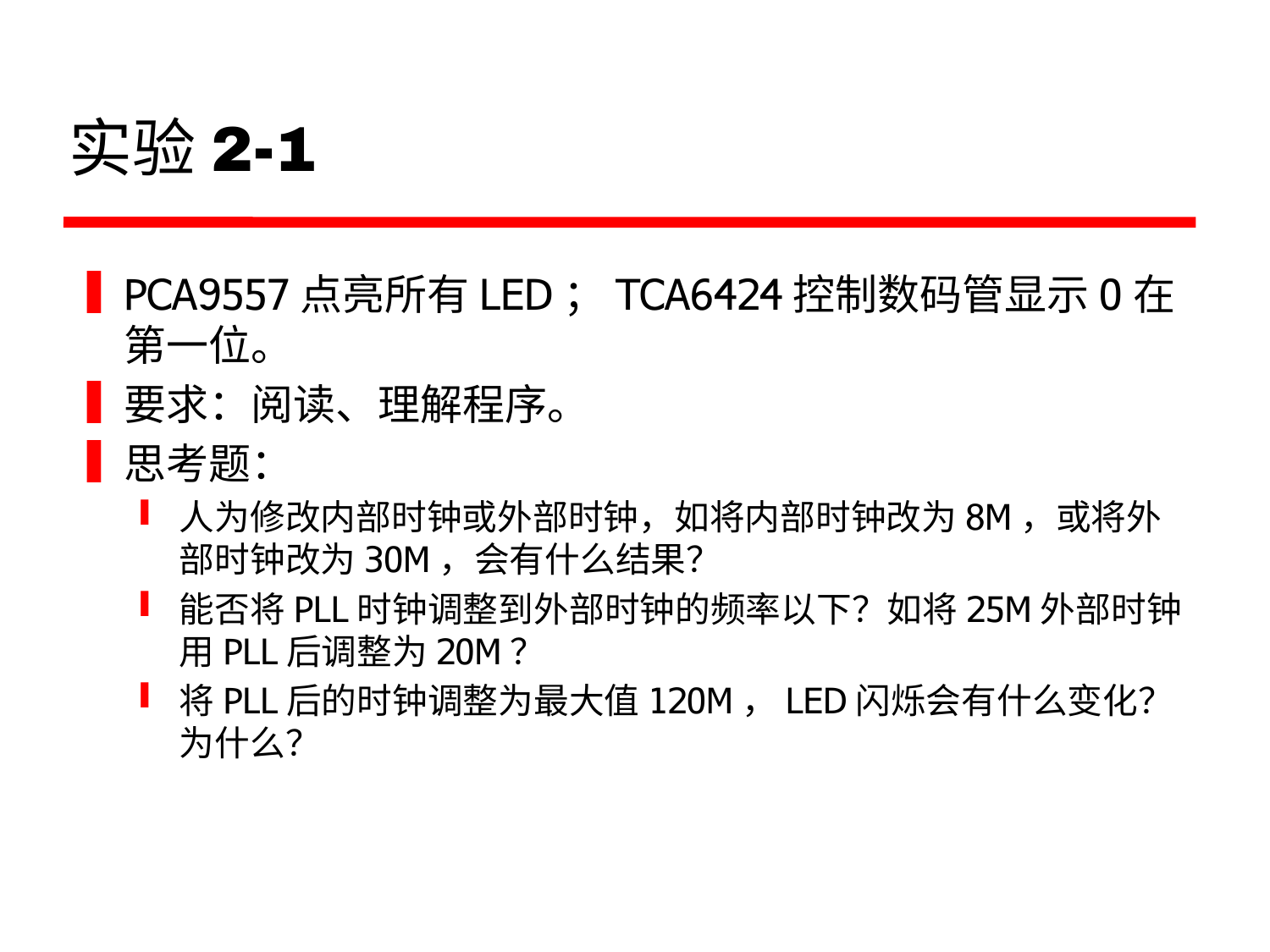

# 实验2-1
PCA9557点亮所有LED；TCA6424控制数码管显示0在第一位。
要求：阅读、理解程序。
思考题：
人为修改内部时钟或外部时钟，如将内部时钟改为8M，或将外部时钟改为30M，会有什么结果？
能否将PLL时钟调整到外部时钟的频率以下？如将25M外部时钟用PLL后调整为20M？
将PLL后的时钟调整为最大值120M，LED闪烁会有什么变化？为什么？